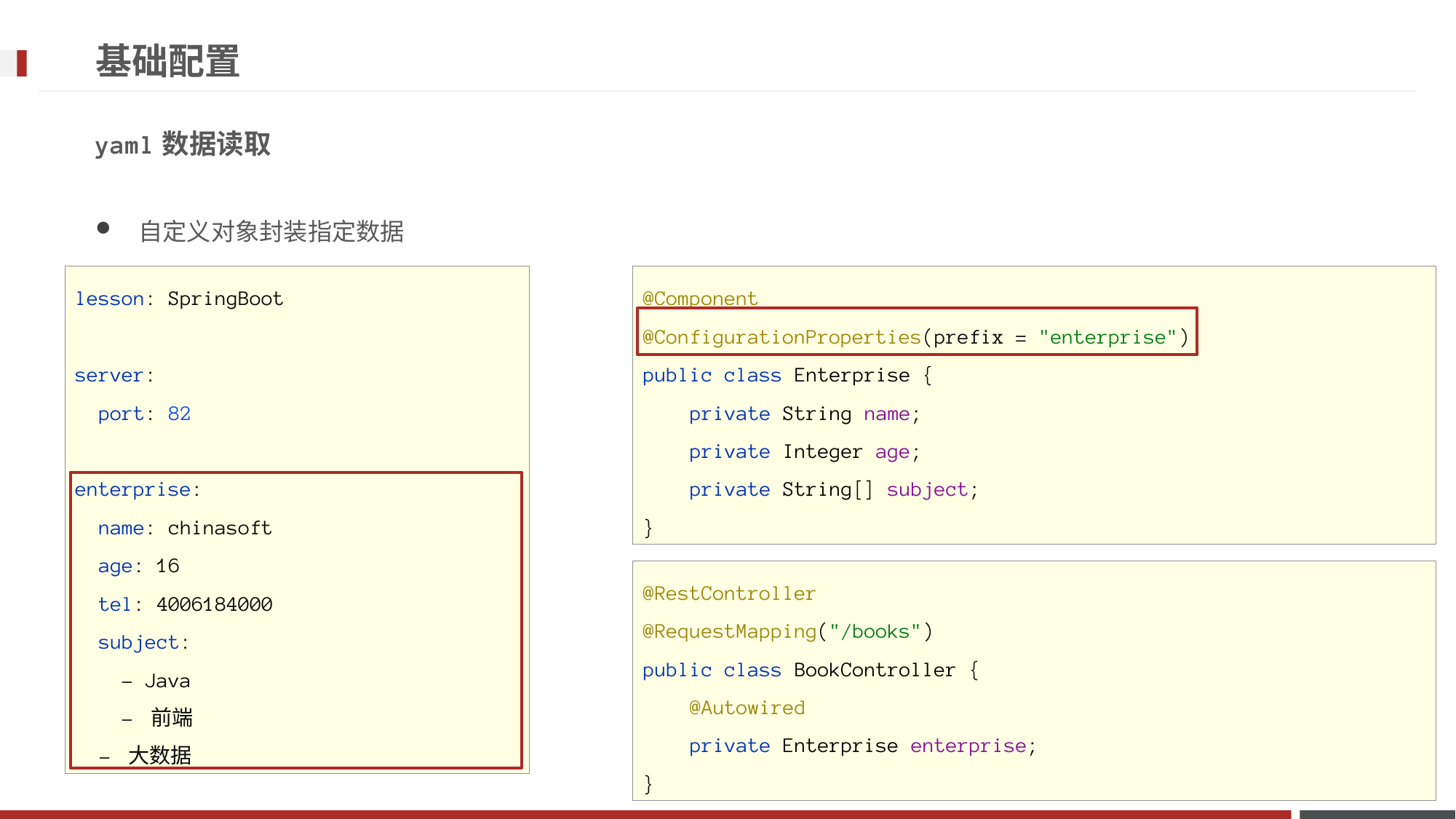

# 基础配置
yaml数据读取
自定义对象封装指定数据
lesson: SpringBoot
server:
  port: 82
enterprise:
  name: chinasoft
  age: 16
  tel: 4006184000
  subject:
    - Java
    - 前端
    - 大数据
@Component
@ConfigurationProperties(prefix = "enterprise")
public class Enterprise {
    private String name;
    private Integer age;
    private String[] subject;
}

@RestController
@RequestMapping("/books")
public class BookController {
    @Autowired
    private Enterprise enterprise;
}